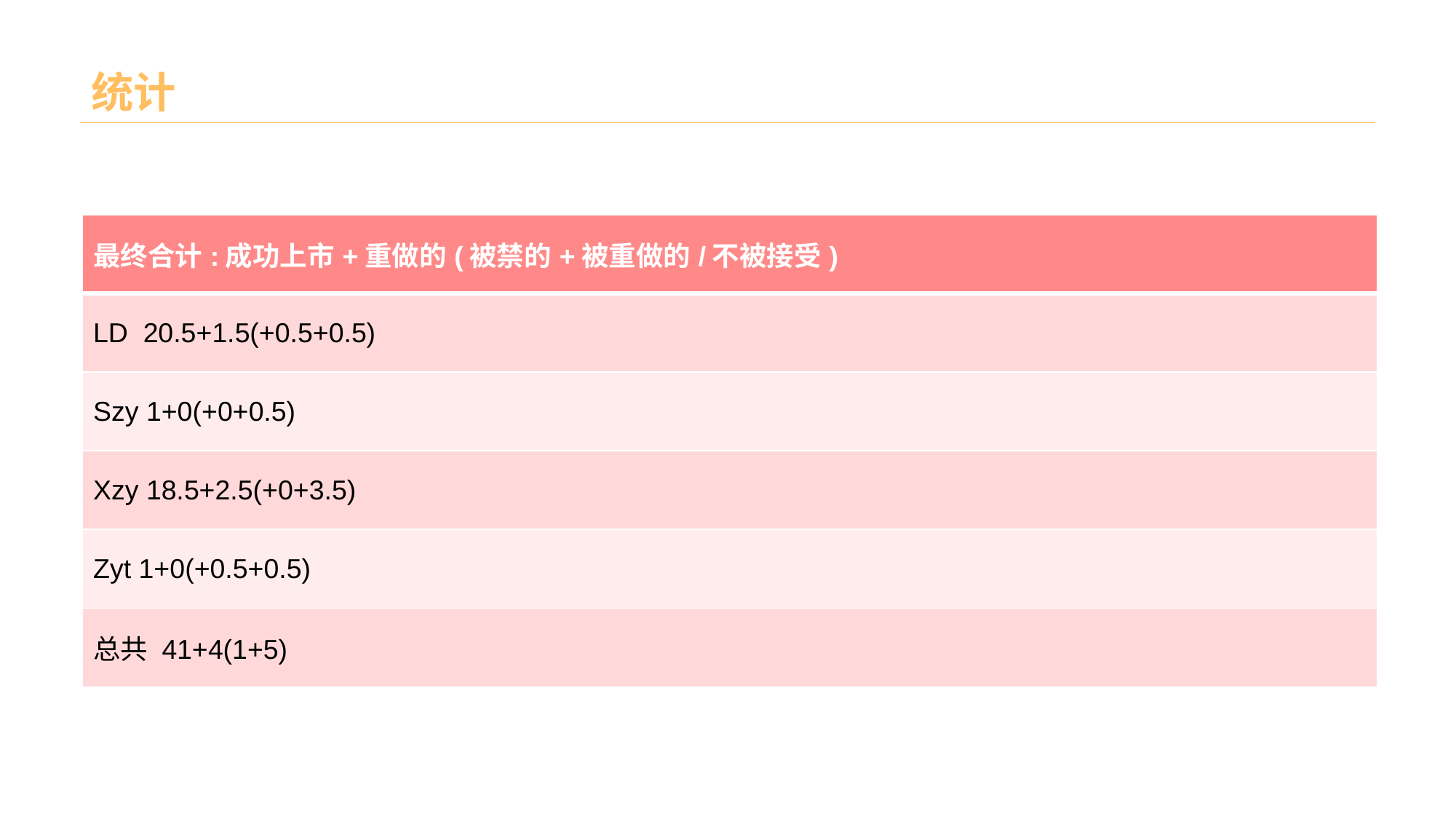

# 统计
| 最终合计:成功上市+重做的(被禁的+被重做的/不被接受) |
| --- |
| LD  20.5+1.5(+0.5+0.5) |
| Szy 1+0(+0+0.5) |
| Xzy 18.5+2.5(+0+3.5) |
| Zyt 1+0(+0.5+0.5) |
| 总共 41+4(1+5) |